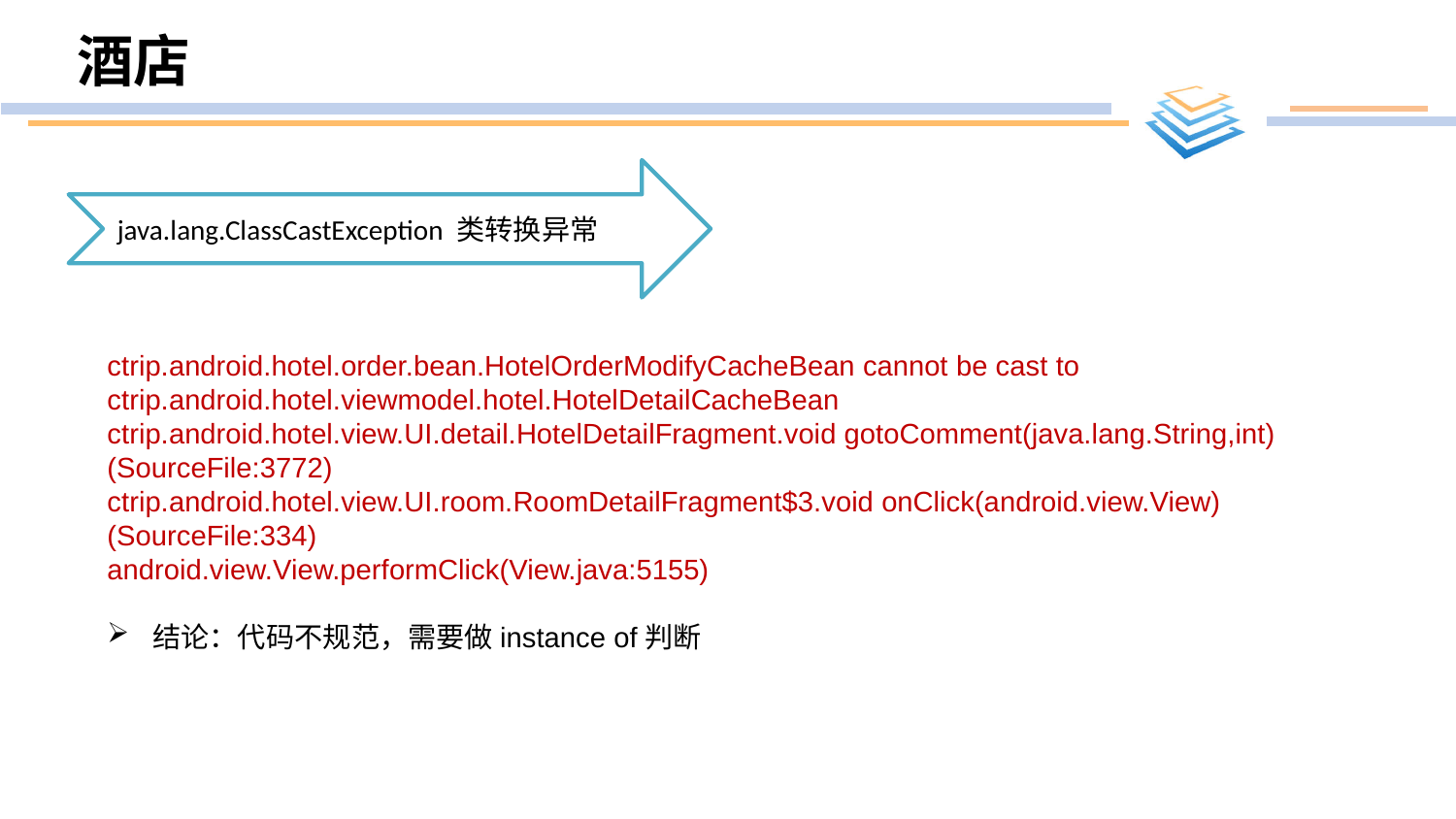

# 酒店
java.lang.ClassCastException 类转换异常
ctrip.android.hotel.order.bean.HotelOrderModifyCacheBean cannot be cast to ctrip.android.hotel.viewmodel.hotel.HotelDetailCacheBean
ctrip.android.hotel.view.UI.detail.HotelDetailFragment.void gotoComment(java.lang.String,int)(SourceFile:3772)
ctrip.android.hotel.view.UI.room.RoomDetailFragment$3.void onClick(android.view.View)(SourceFile:334)
android.view.View.performClick(View.java:5155)

结论：代码不规范，需要做instance of判断